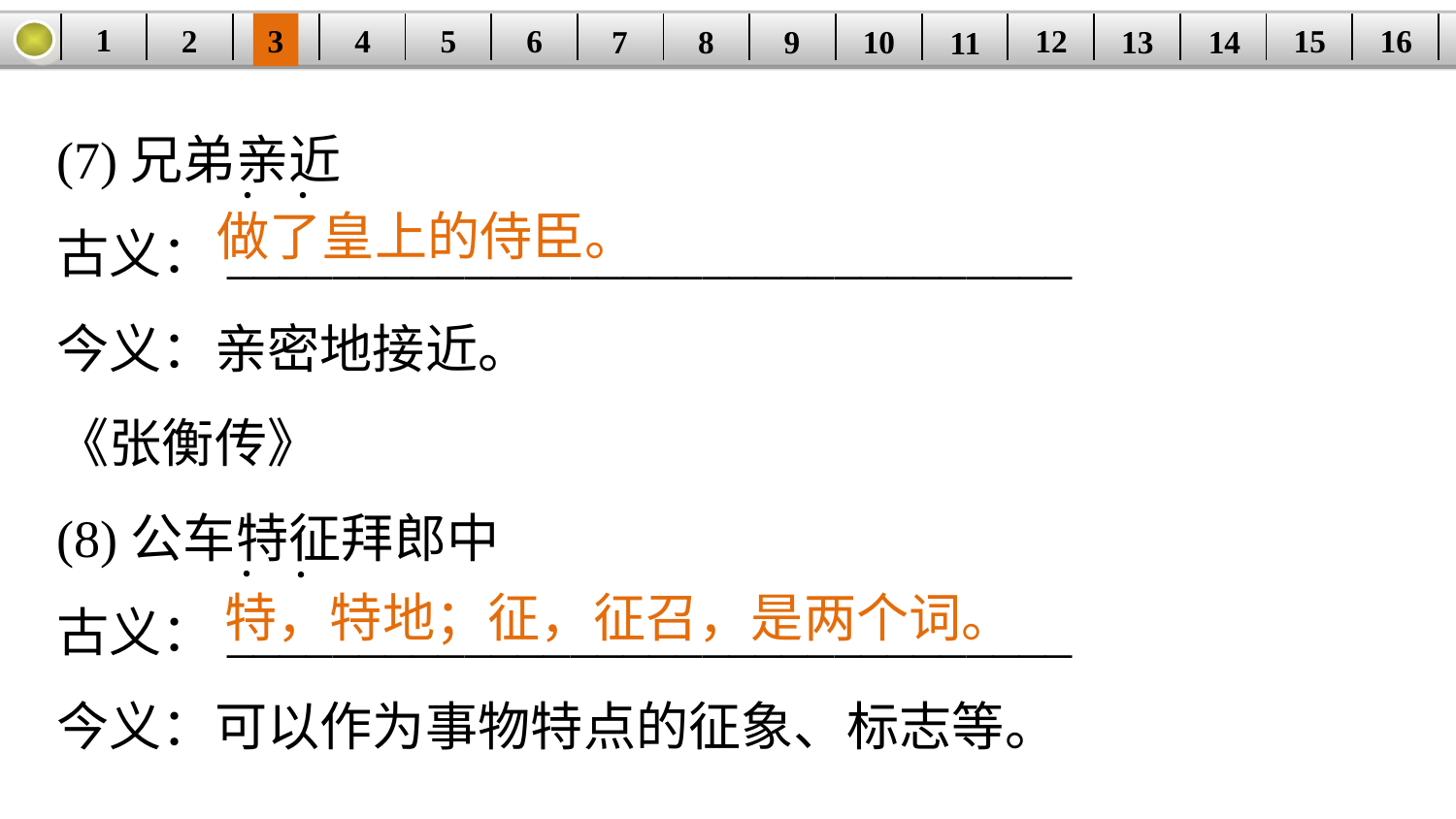

1
2
3
4
16
|  |  |  |  |  |  |  |  |  |  |  |  |  |  |  |  |
| --- | --- | --- | --- | --- | --- | --- | --- | --- | --- | --- | --- | --- | --- | --- | --- |
5
6
15
12
7
8
14
9
10
13
11

(7)兄弟亲近
古义：________________________________
今义：亲密地接近。
《张衡传》
(8)公车特征拜郎中
古义：________________________________
今义：可以作为事物特点的征象、标志等。
·
·
做了皇上的侍臣。
·
·
特，特地；征，征召，是两个词。